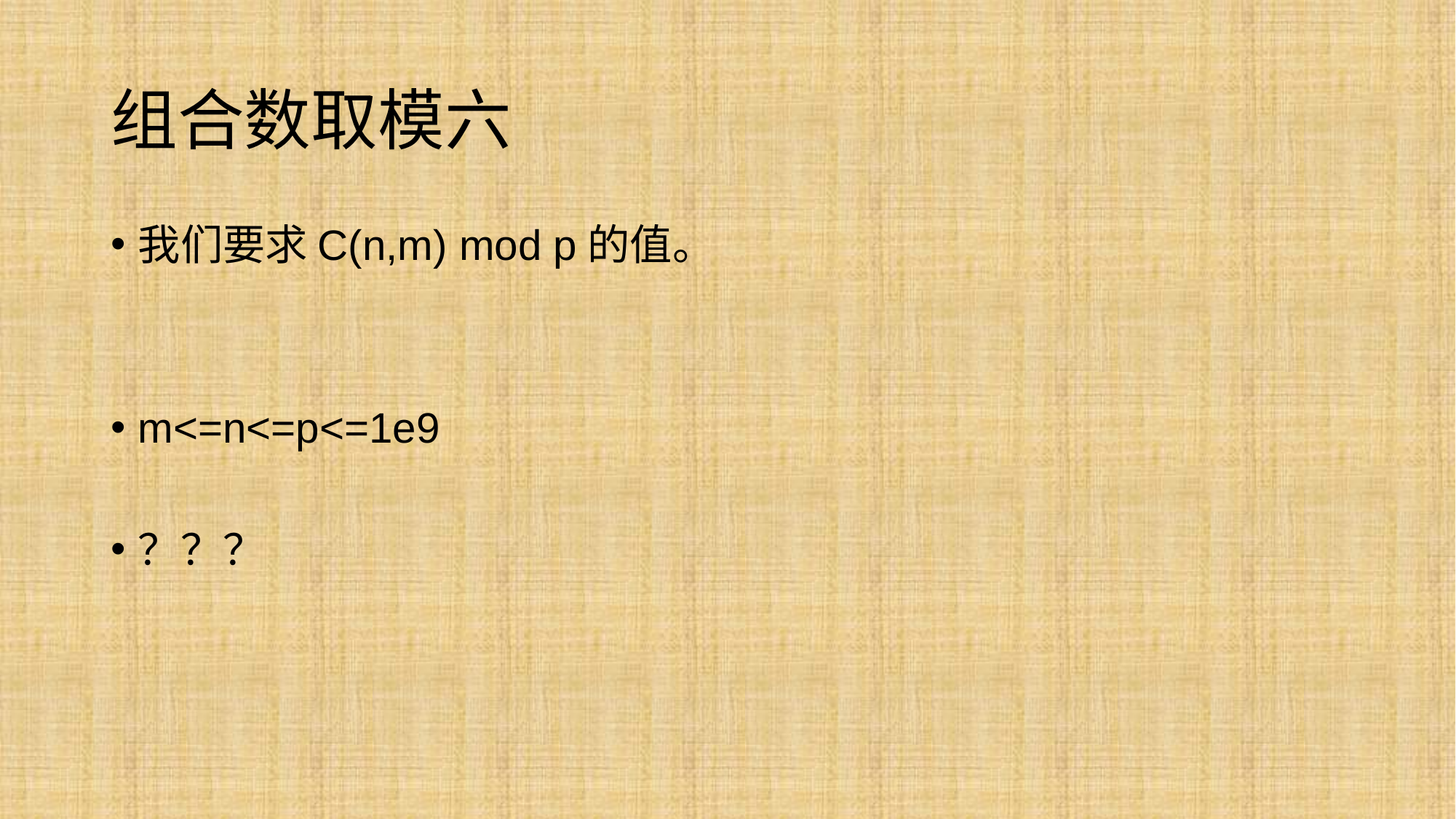

# 组合数取模六
我们要求C(n,m) mod p的值。

m<=n<=p<=1e9

？？？